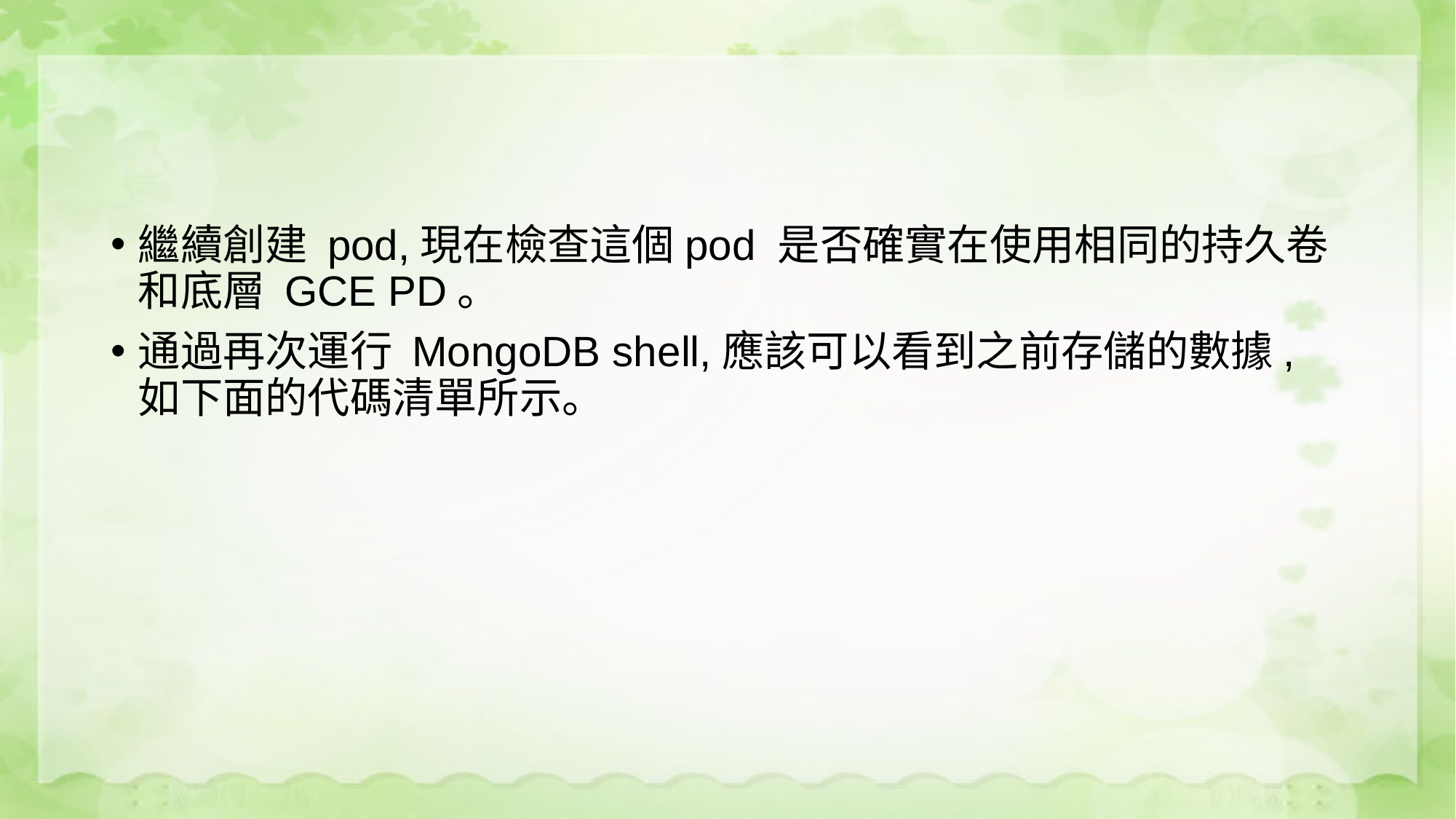

#
繼續創建 pod,現在檢查這個pod 是否確實在使用相同的持久卷和底層 GCE PD。
通過再次運行 MongoDB shell,應該可以看到之前存儲的數據,如下面的代碼清單所示。